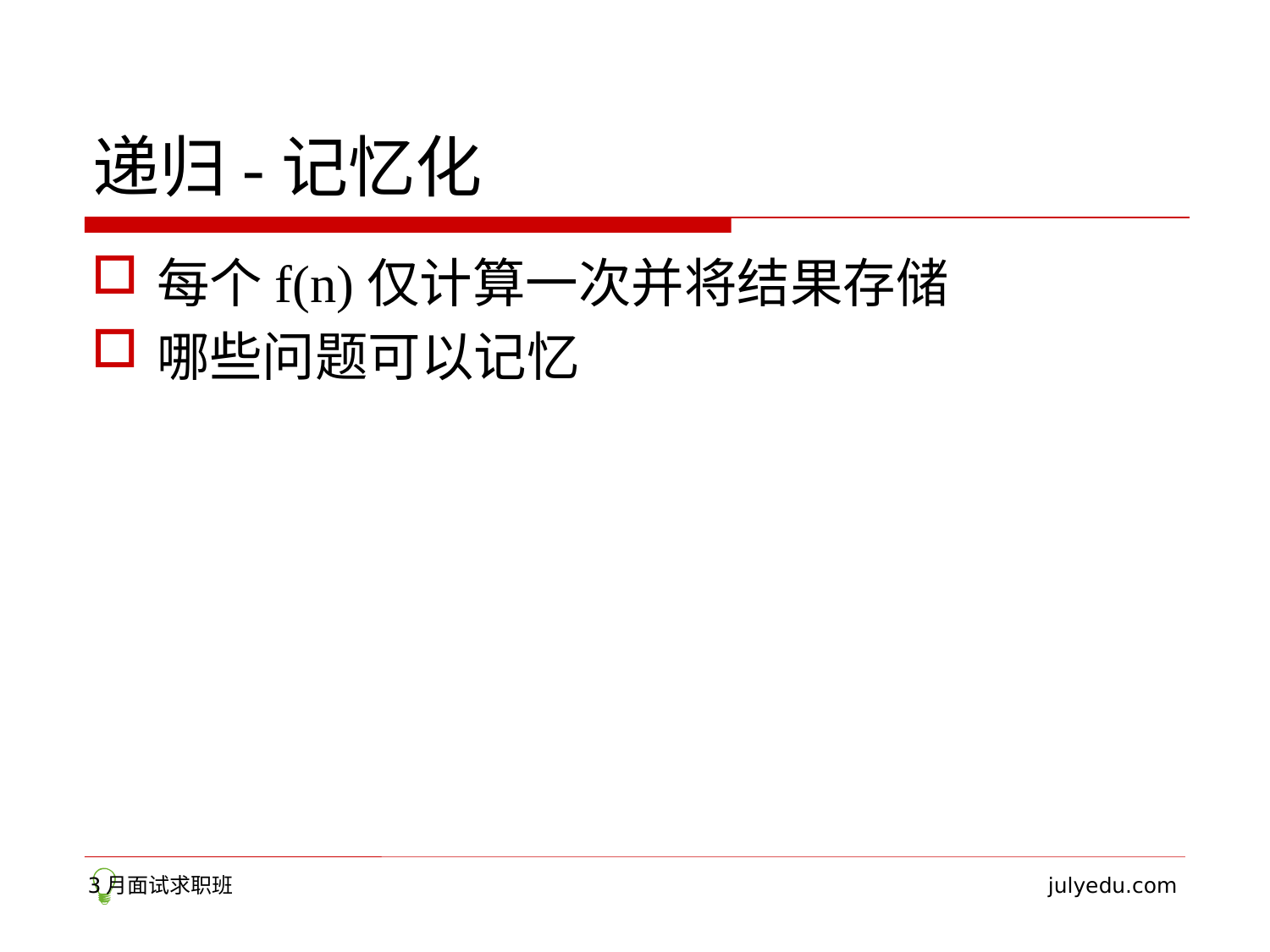

# 递归-记忆化
每个f(n)仅计算一次并将结果存储
哪些问题可以记忆

3月面试求职班
julyedu.com